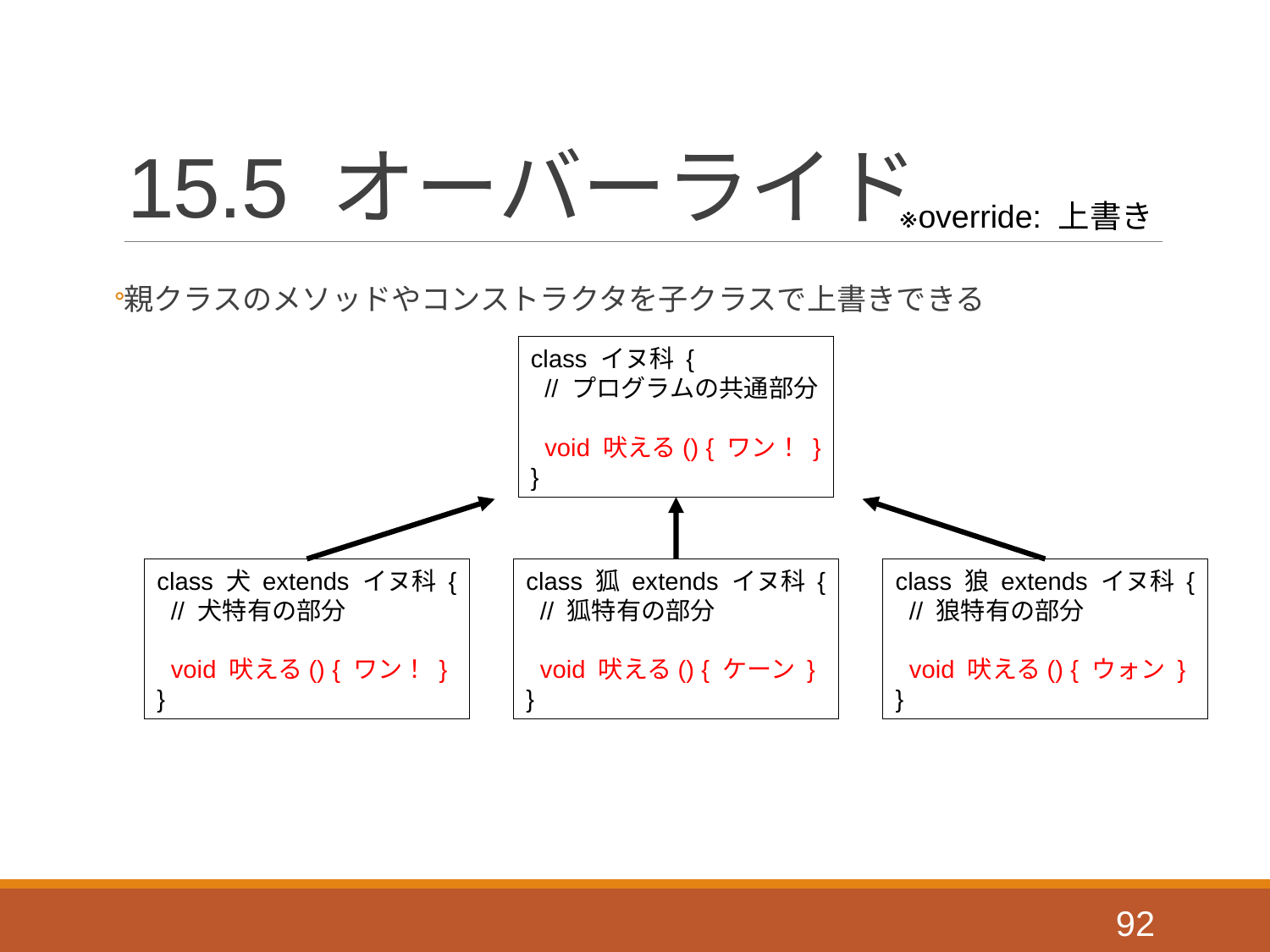

# 15.5 オーバーライド
※override: 上書き
親クラスのメソッドやコンストラクタを子クラスで上書きできる
class イヌ科 {
  // プログラムの共通部分

  void 吠える() { ワン！ }
}
class 犬 extends イヌ科 {
  // 犬特有の部分

  void 吠える() { ワン！ }
}
class 狐 extends イヌ科 {
  // 狐特有の部分

  void 吠える() { ケーン }
}
class 狼 extends イヌ科 {
  // 狼特有の部分

  void 吠える() { ウォン }
}
92